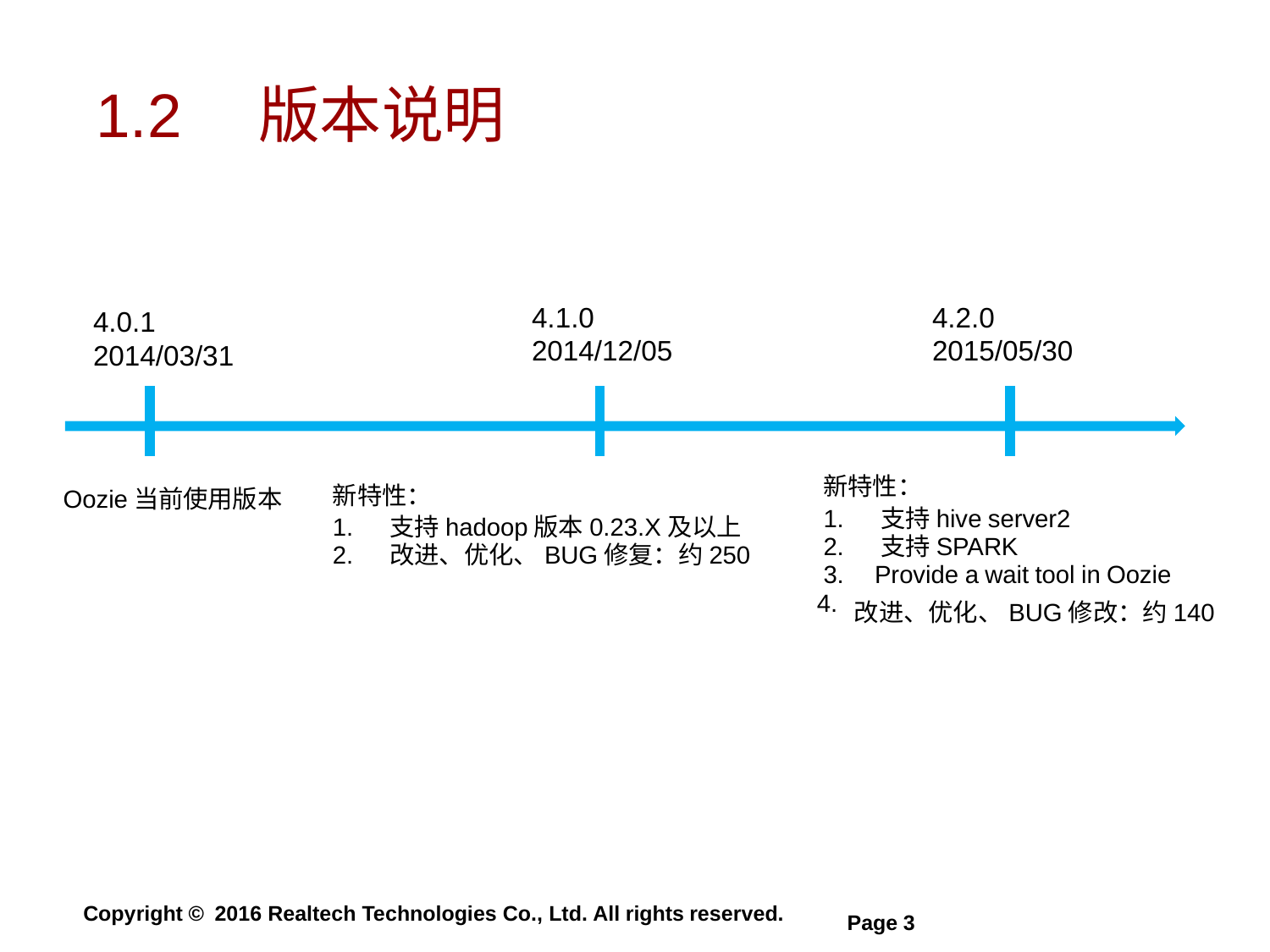

1.2    版本说明
4.1.0
2014/12/05
4.2.0
2015/05/30
	4.0.1
	2014/03/31

Oozie当前使用版本

新特性：
1.     支持hive server2
2.     支持SPARK
3.     Provide a wait tool in Oozie
新特性：
1.     支持hadoop版本0.23.X及以上
2.     改进、优化、BUG修复：约250
4.
	改进、优化、BUG修改：约140

Page 3
Copyright ©  2016 Realtech Technologies Co., Ltd. All rights reserved.